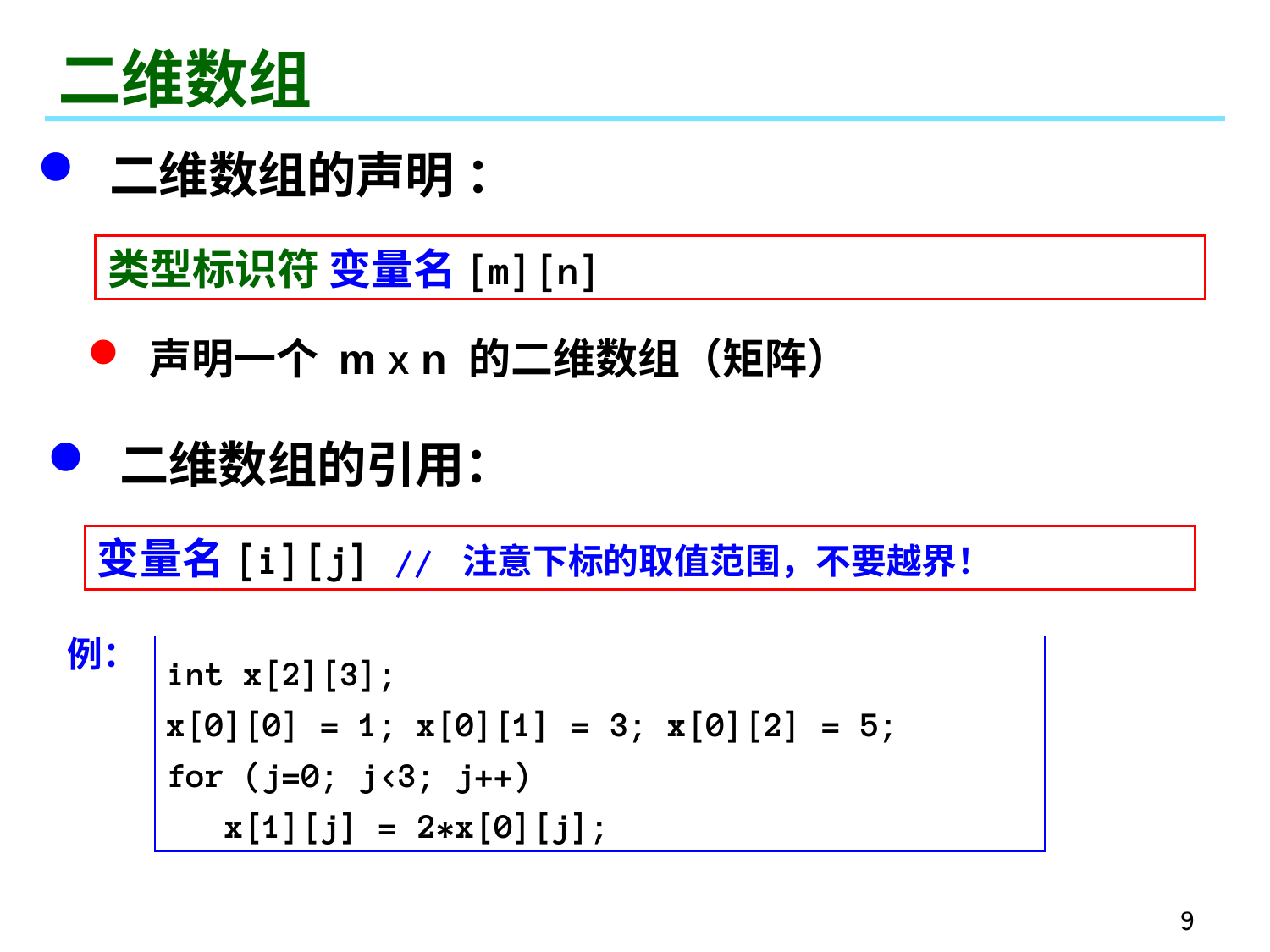

# 二维数组
 二维数组的声明 ：
类型标识符 变量名[m][n]
 声明一个 m X n 的二维数组（矩阵）
 二维数组的引用：
变量名[i][j] // 注意下标的取值范围，不要越界！
例：
int x[2][3];
x[0][0] = 1; x[0][1] = 3; x[0][2] = 5;
for (j=0; j<3; j++)
   x[1][j] = 2*x[0][j];
9